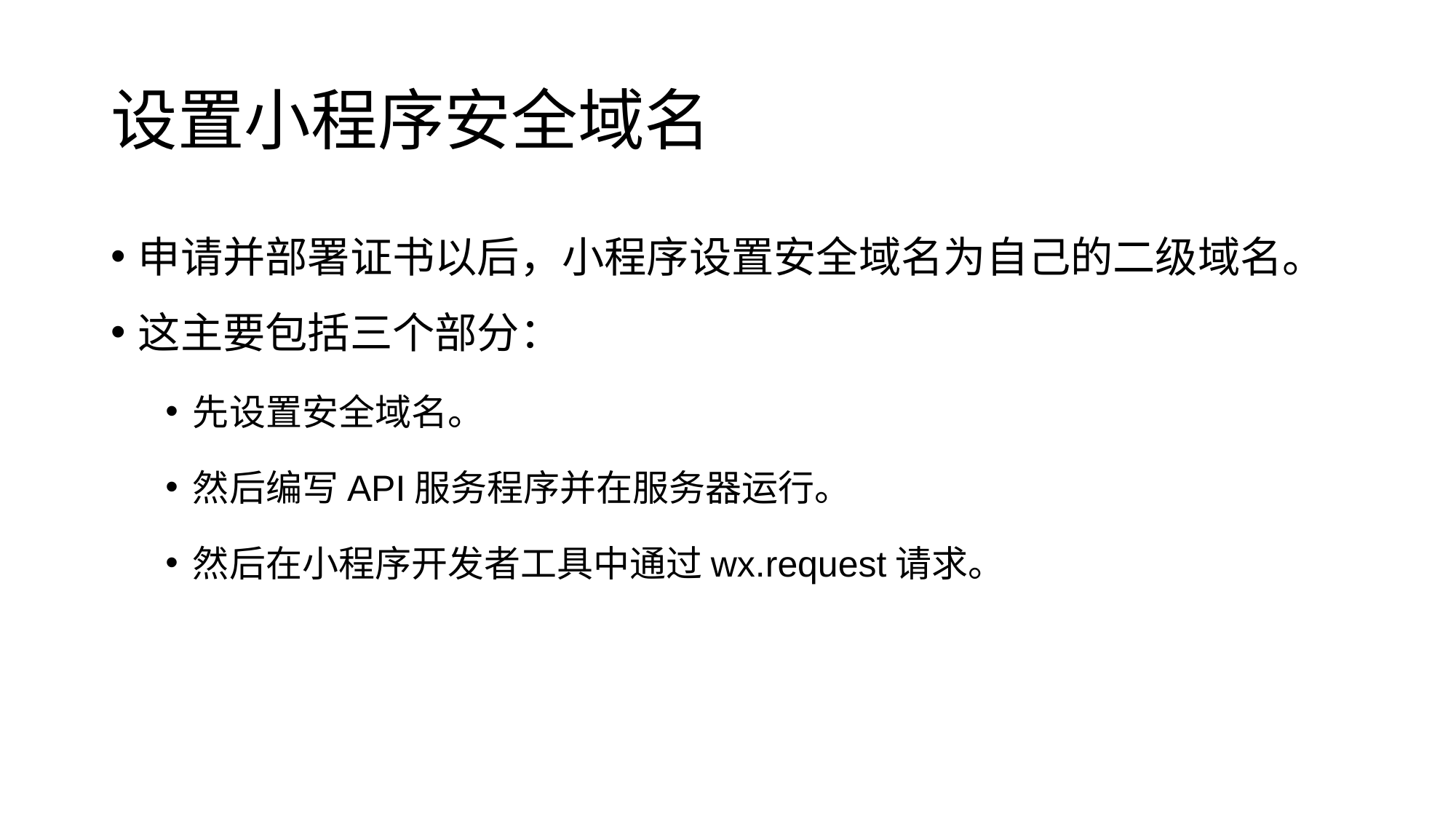

# 设置小程序安全域名
申请并部署证书以后，小程序设置安全域名为自己的二级域名。
这主要包括三个部分：
先设置安全域名。
然后编写API服务程序并在服务器运行。
然后在小程序开发者工具中通过wx.request请求。